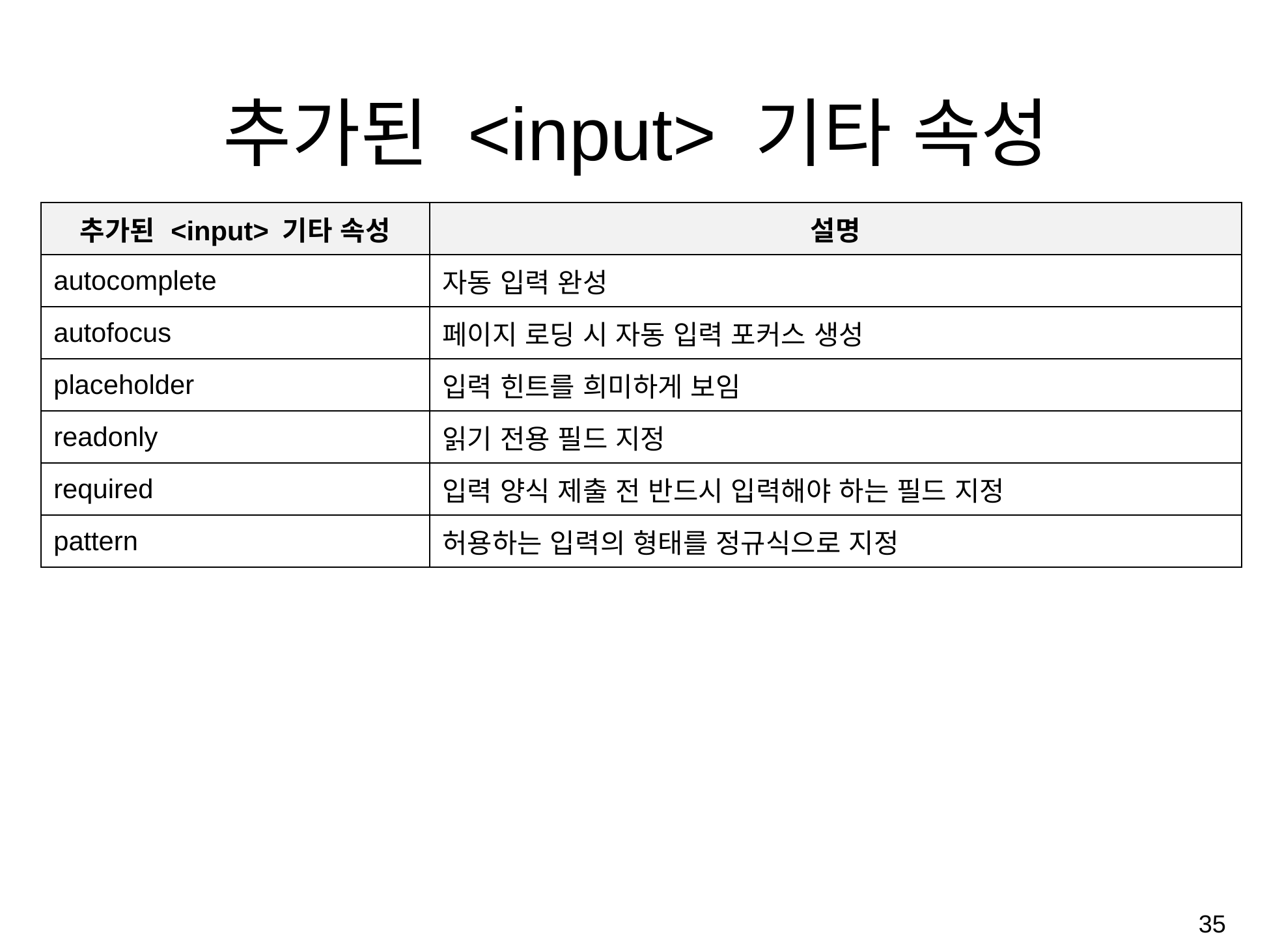

추가된 <input> 기타 속성
| 추가된 <input> 기타 속성 | 설명 |
| --- | --- |
| autocomplete | 자동 입력 완성 |
| autofocus | 페이지 로딩 시 자동 입력 포커스 생성 |
| placeholder | 입력 힌트를 희미하게 보임 |
| readonly | 읽기 전용 필드 지정 |
| required | 입력 양식 제출 전 반드시 입력해야 하는 필드 지정 |
| pattern | 허용하는 입력의 형태를 정규식으로 지정 |
35